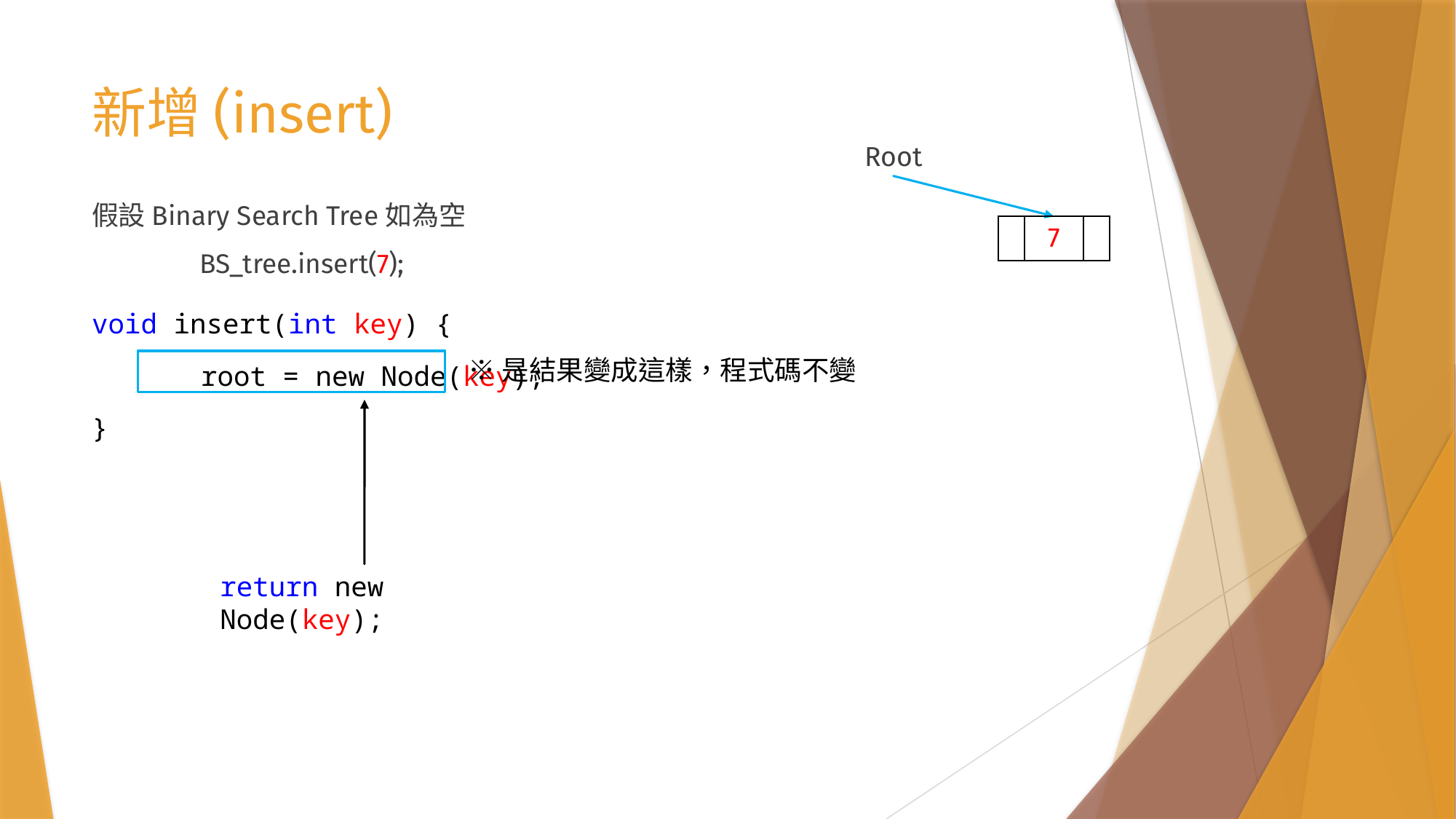

# 新增(insert)
Root
假設Binary Search Tree如為空
	BS_tree.insert(7);
|  | 7 |  |
| --- | --- | --- |
void insert(int key) {
	root = new Node(key);
}
※是結果變成這樣，程式碼不變

return new Node(key);